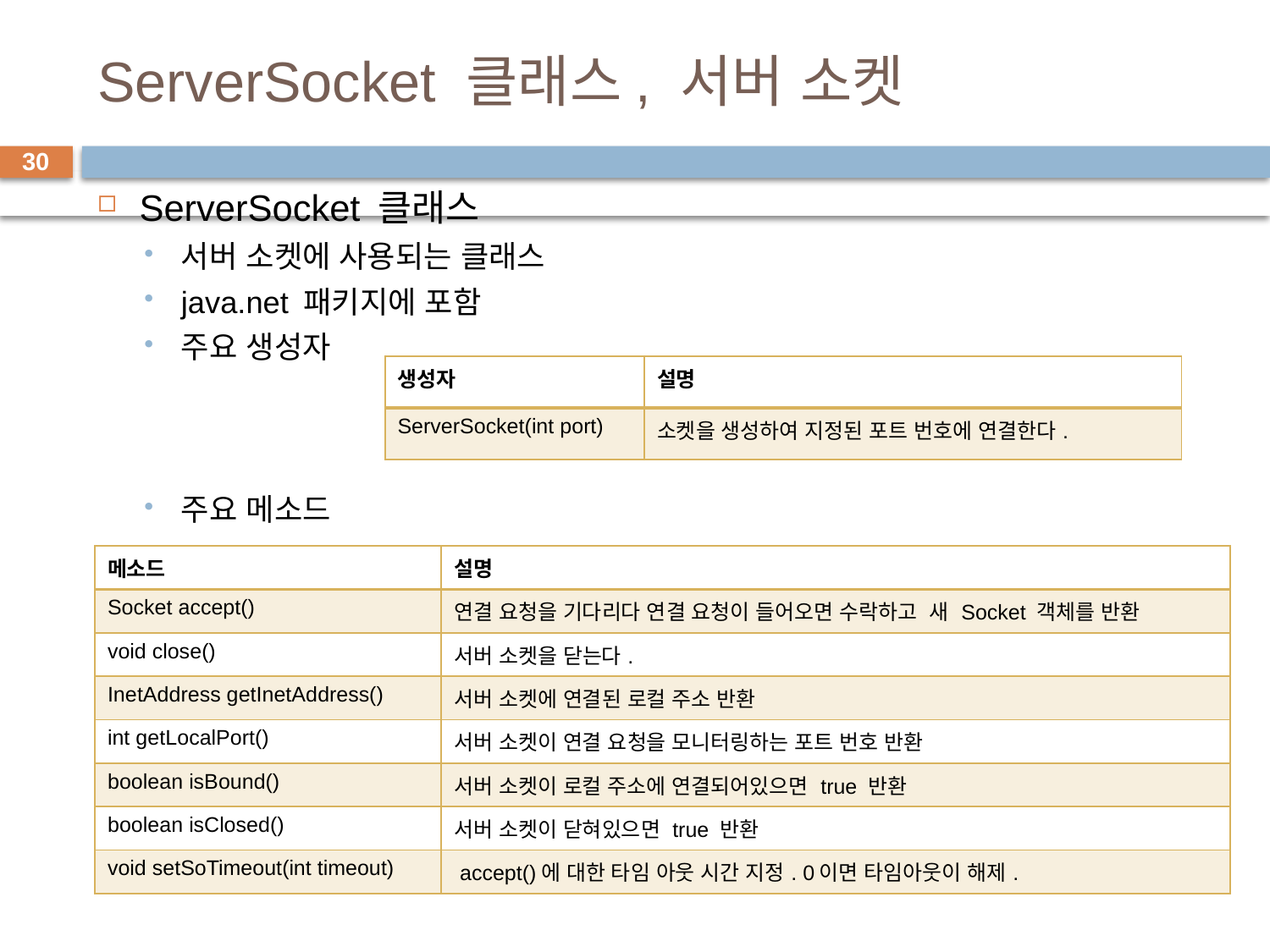

# ServerSocket 클래스, 서버 소켓
30
ServerSocket 클래스
서버 소켓에 사용되는 클래스
java.net 패키지에 포함
주요 생성자

주요 메소드

| 생성자 | 설명 |
| --- | --- |
| ServerSocket(int port) | 소켓을 생성하여 지정된 포트 번호에 연결한다. |
| 메소드 | 설명 |
| --- | --- |
| Socket accept() | 연결 요청을 기다리다 연결 요청이 들어오면 수락하고 새 Socket 객체를 반환 |
| void close() | 서버 소켓을 닫는다. |
| InetAddress getInetAddress() | 서버 소켓에 연결된 로컬 주소 반환 |
| int getLocalPort() | 서버 소켓이 연결 요청을 모니터링하는 포트 번호 반환 |
| boolean isBound() | 서버 소켓이 로컬 주소에 연결되어있으면 true 반환 |
| boolean isClosed() | 서버 소켓이 닫혀있으면 true 반환 |
| void setSoTimeout(int timeout) | accept()에 대한 타임 아웃 시간 지정. 0이면 타임아웃이 해제. |